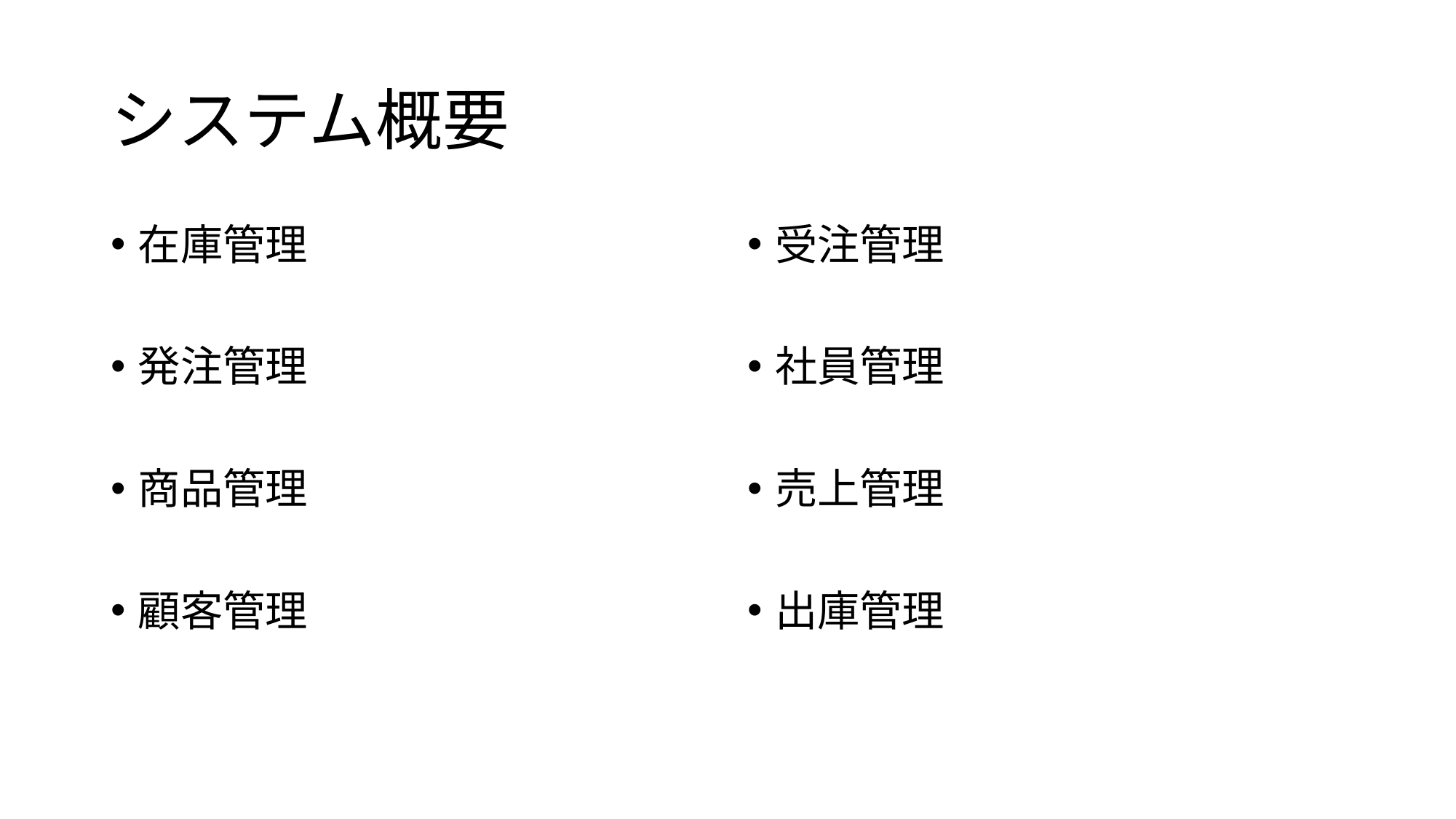

# システム概要
在庫管理

発注管理

商品管理

顧客管理
受注管理

社員管理

売上管理

出庫管理